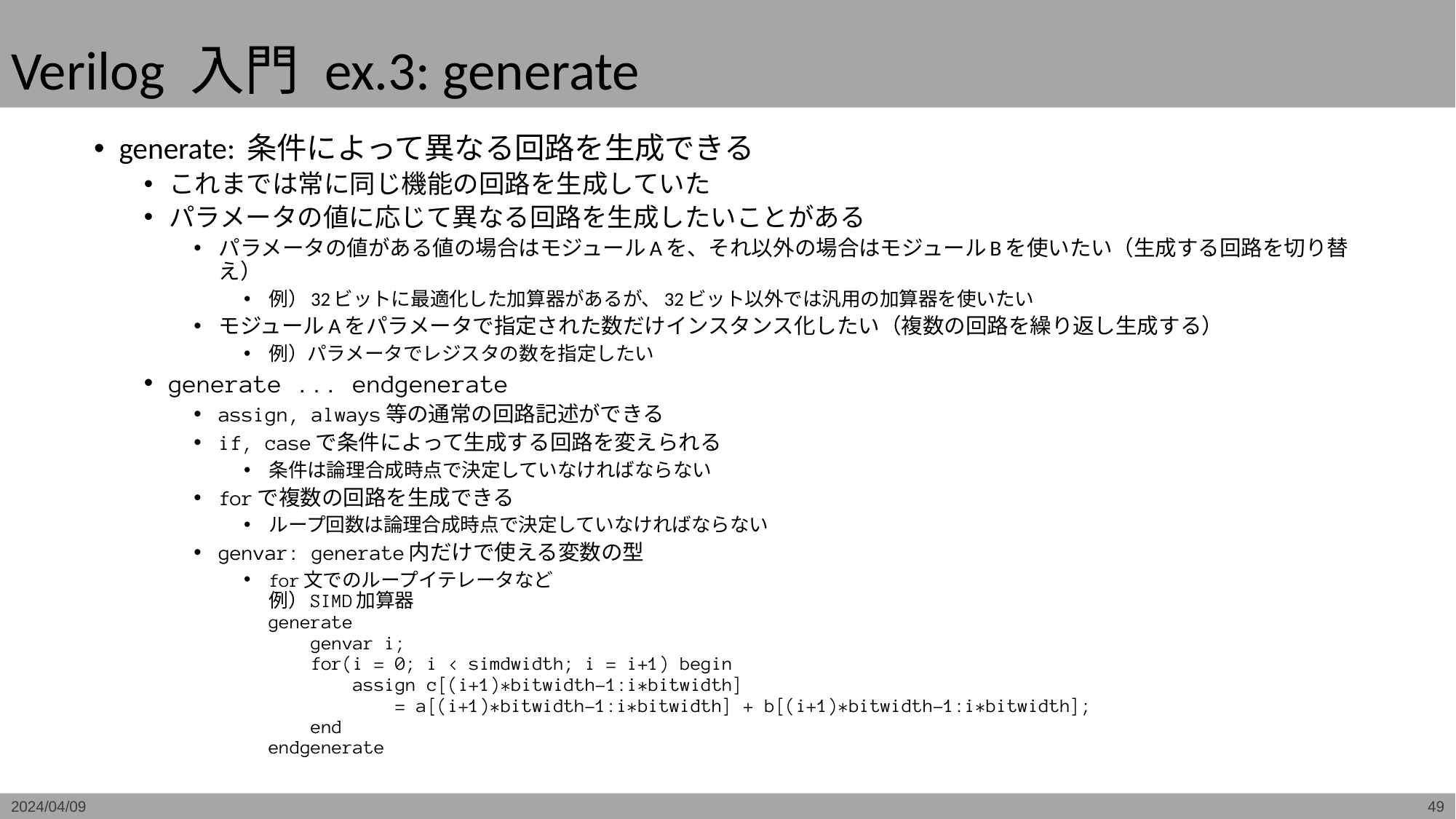

# Verilog 入門 ex.3: generate
generate: 条件によって異なる回路を生成できる
これまでは常に同じ機能の回路を生成していた
パラメータの値に応じて異なる回路を生成したいことがある
パラメータの値がある値の場合はモジュールAを、それ以外の場合はモジュールBを使いたい（生成する回路を切り替え）
例）32ビットに最適化した加算器があるが、32ビット以外では汎用の加算器を使いたい
モジュールAをパラメータで指定された数だけインスタンス化したい（複数の回路を繰り返し生成する）
例）パラメータでレジスタの数を指定したい
generate ... endgenerate
assign, always等の通常の回路記述ができる
if, caseで条件によって生成する回路を変えられる
条件は論理合成時点で決定していなければならない
forで複数の回路を生成できる
ループ回数は論理合成時点で決定していなければならない
genvar: generate内だけで使える変数の型
for文でのループイテレータなど
例）SIMD加算器
generate
    genvar i;
    for(i = 0; i < simdwidth; i = i+1) begin
        assign c[(i+1)*bitwidth-1:i*bitwidth]
            = a[(i+1)*bitwidth-1:i*bitwidth] + b[(i+1)*bitwidth-1:i*bitwidth];
    end
endgenerate

2024/04/09
49